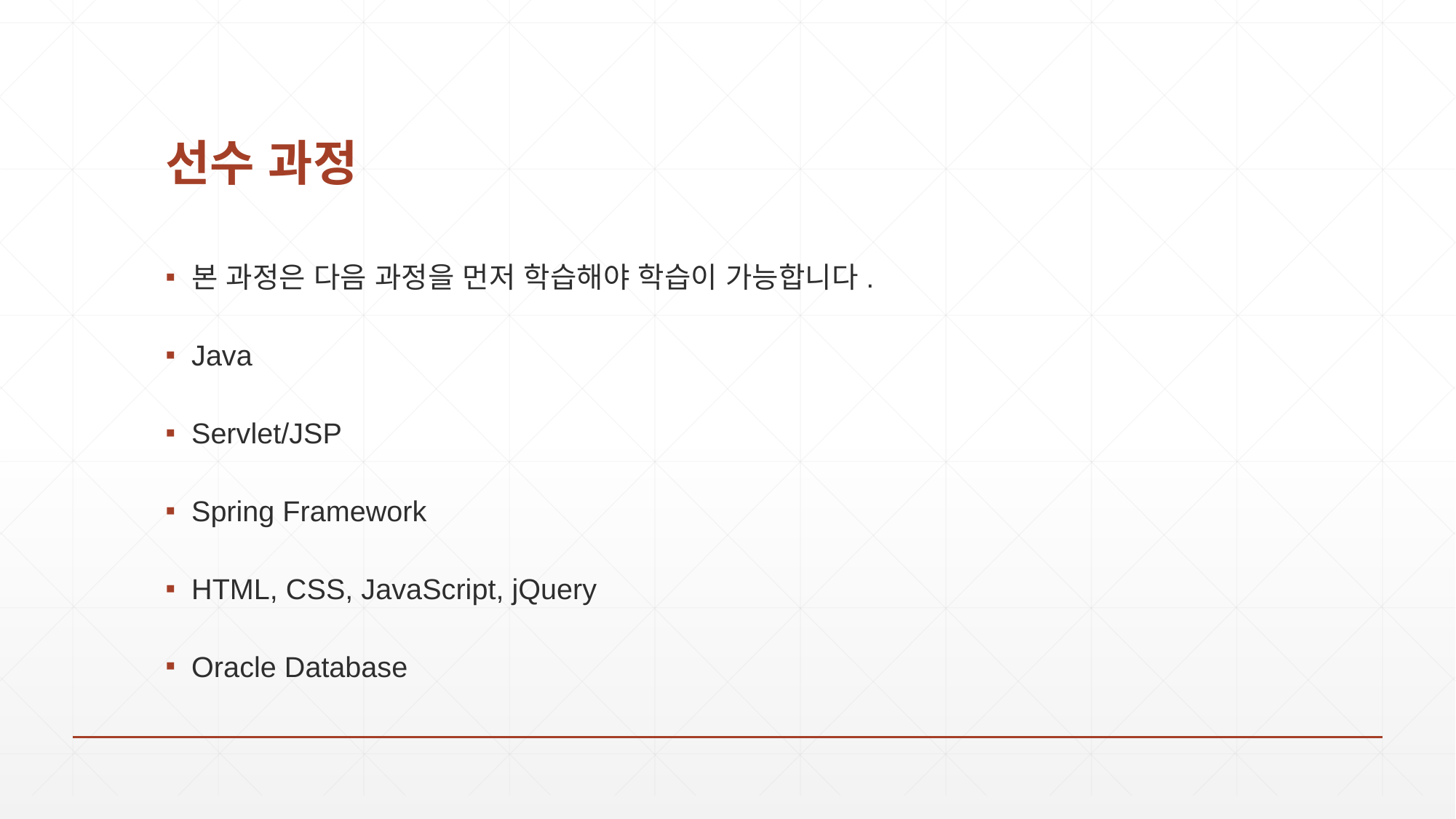

# 선수 과정
본 과정은 다음 과정을 먼저 학습해야 학습이 가능합니다.
Java
Servlet/JSP
Spring Framework
HTML, CSS, JavaScript, jQuery
Oracle Database